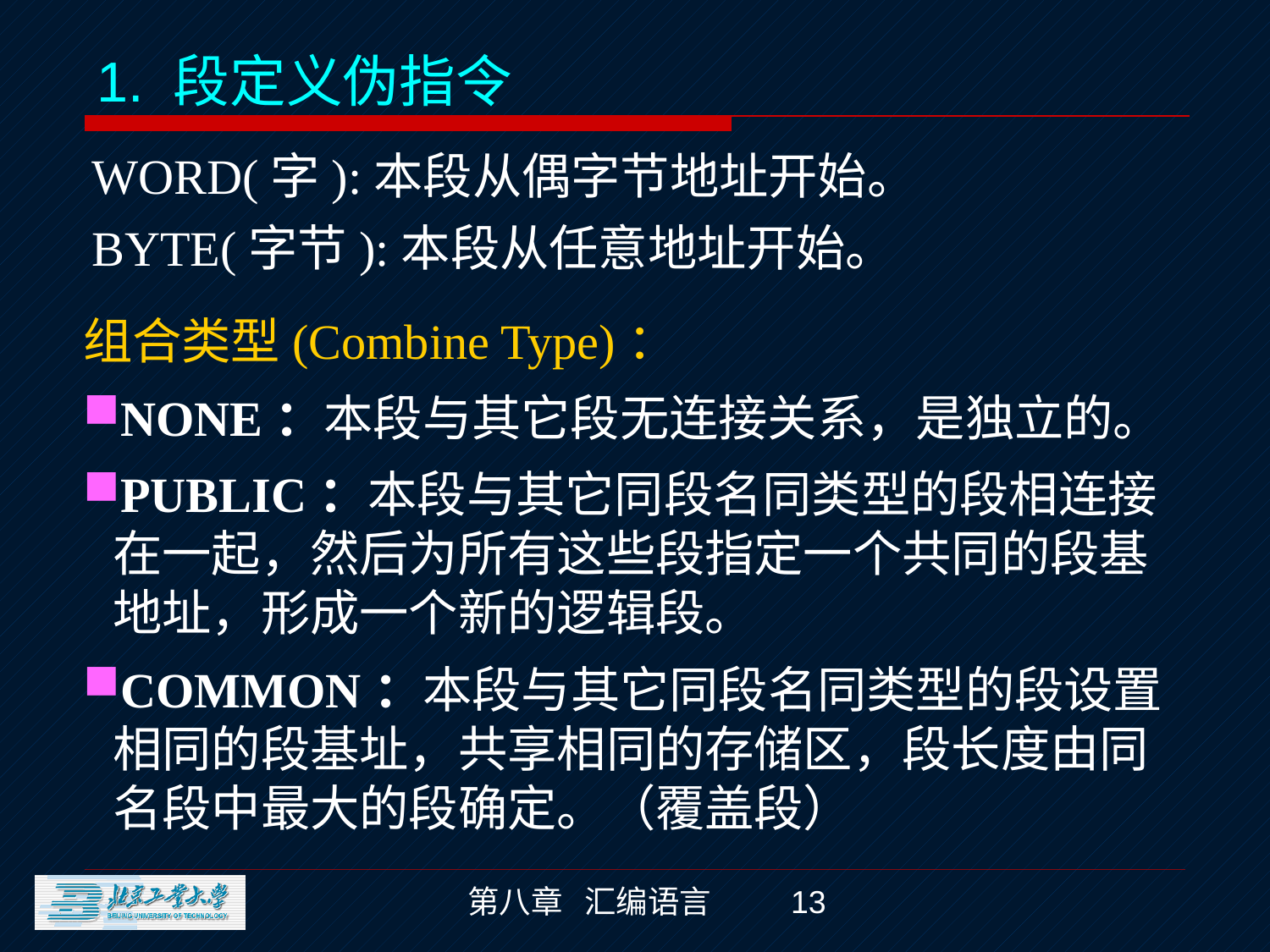

1. 段定义伪指令
WORD(字):本段从偶字节地址开始。
BYTE(字节):本段从任意地址开始。
组合类型(Combine Type)：
NONE：本段与其它段无连接关系，是独立的。
PUBLIC：本段与其它同段名同类型的段相连接在一起，然后为所有这些段指定一个共同的段基地址，形成一个新的逻辑段。
COMMON：本段与其它同段名同类型的段设置相同的段基址，共享相同的存储区，段长度由同名段中最大的段确定。（覆盖段）